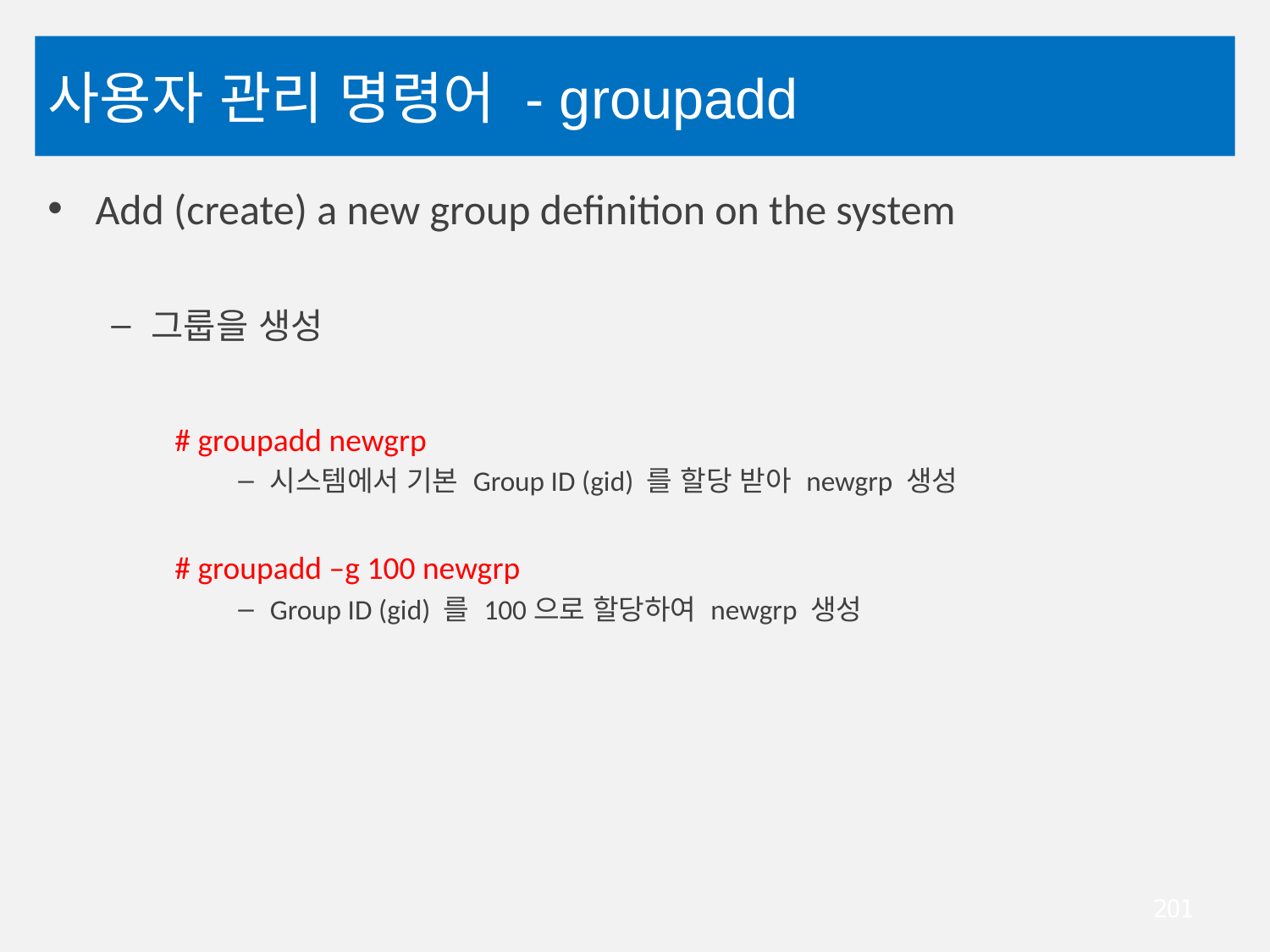

# 사용자 관리 명령어 - groupadd
Add (create) a new group definition on the system

그룹을 생성

# groupadd newgrp
시스템에서 기본 Group ID (gid) 를 할당 받아 newgrp 생성

# groupadd –g 100 newgrp
Group ID (gid) 를 100으로 할당하여 newgrp 생성
201